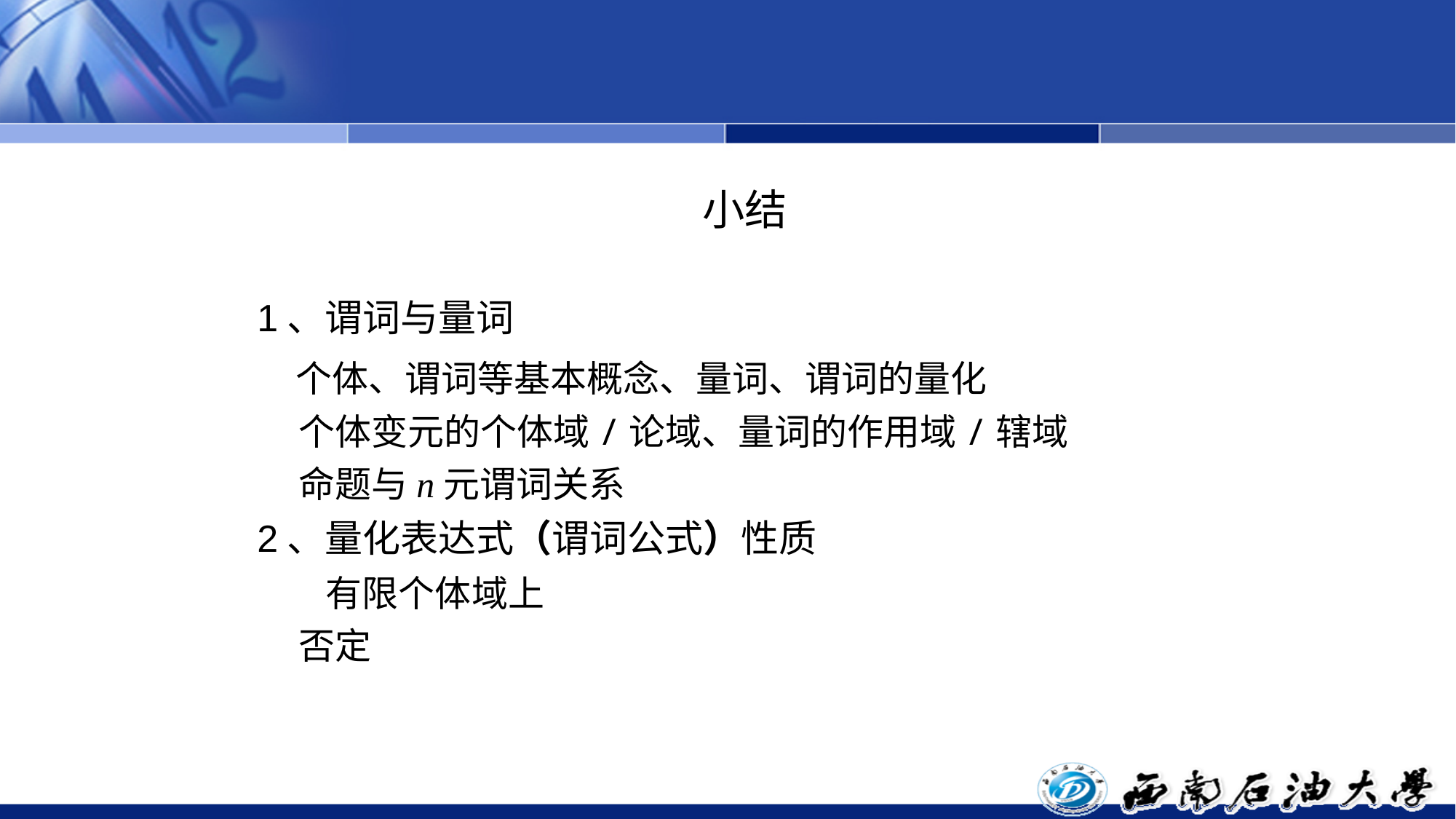

#
小结

1、谓词与量词
   个体、谓词等基本概念、量词、谓词的量化
    个体变元的个体域/论域、量词的作用域/辖域
    命题与n元谓词关系
2、量化表达式（谓词公式）性质
       有限个体域上
    否定